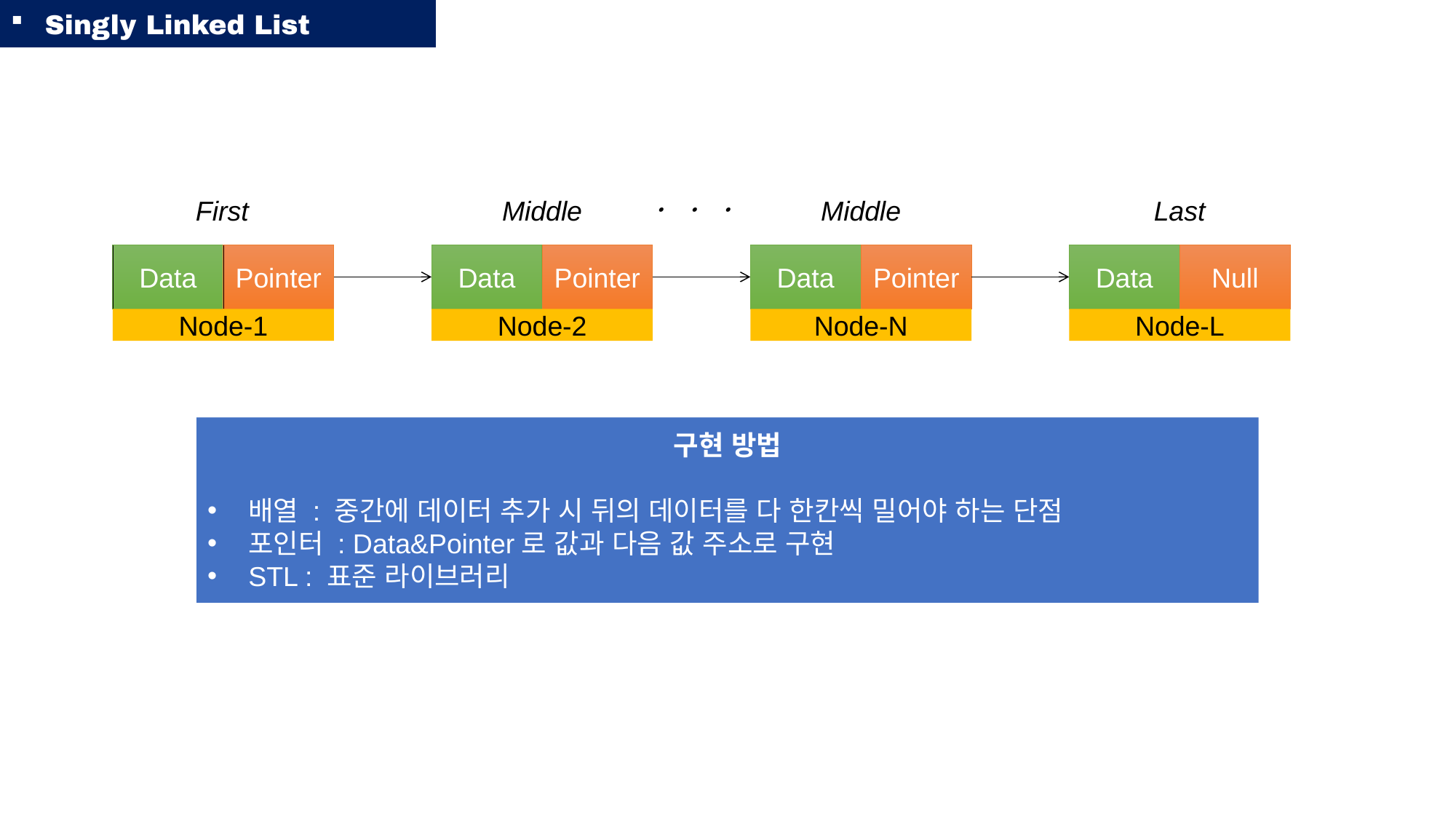

Singly Linked List
． ． ．
First
Middle
Middle
Last
Data
Pointer
Node-1
Data
Pointer
Data
Pointer
Data
Null
Node-2
Node-N
Node-L
구현 방법

배열 : 중간에 데이터 추가 시 뒤의 데이터를 다 한칸씩 밀어야 하는 단점
포인터 : Data&Pointer로 값과 다음 값 주소로 구현
STL : 표준 라이브러리